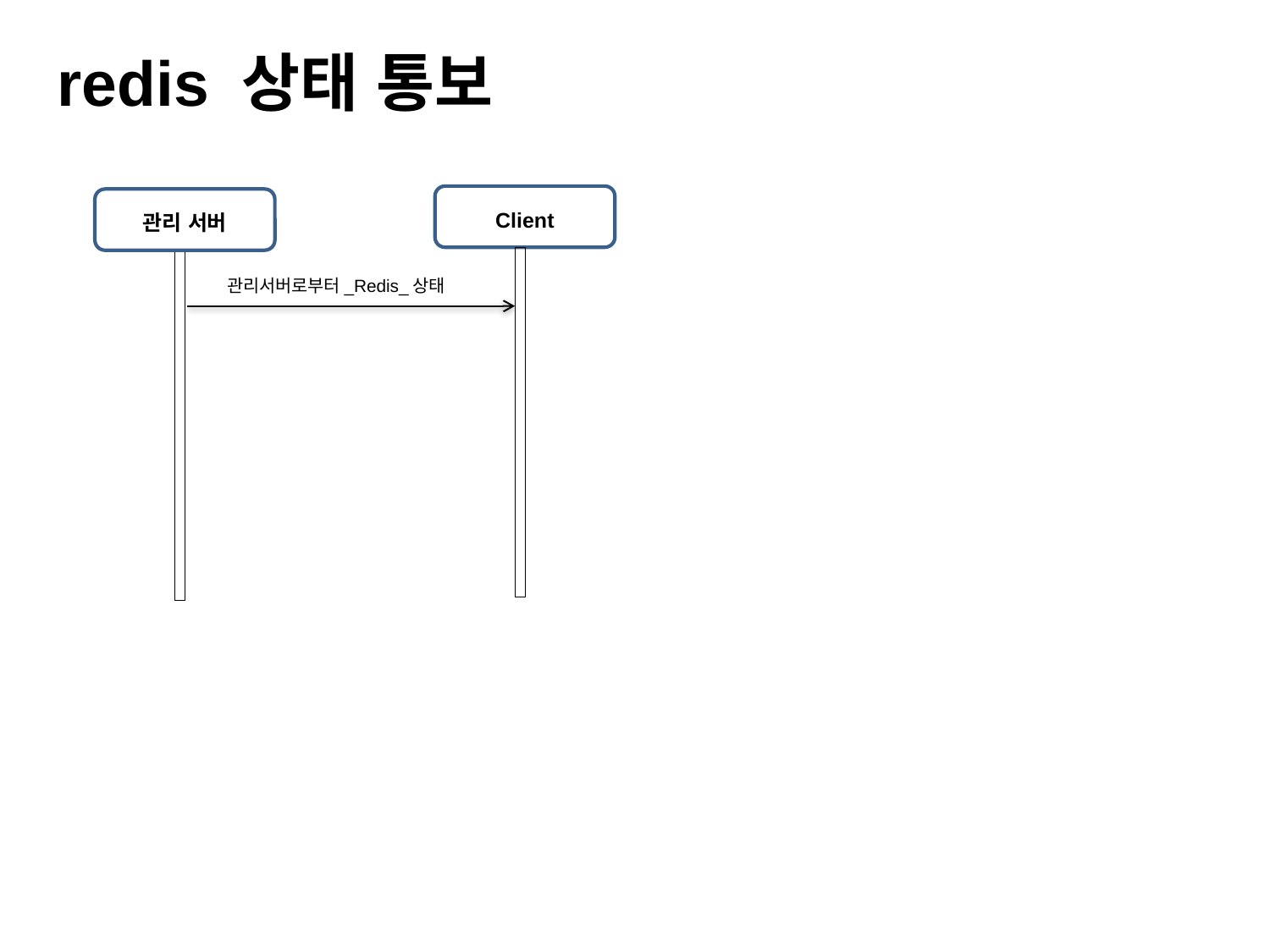

redis 상태 통보

Client

관리 서버

관리서버로부터_Redis_상태